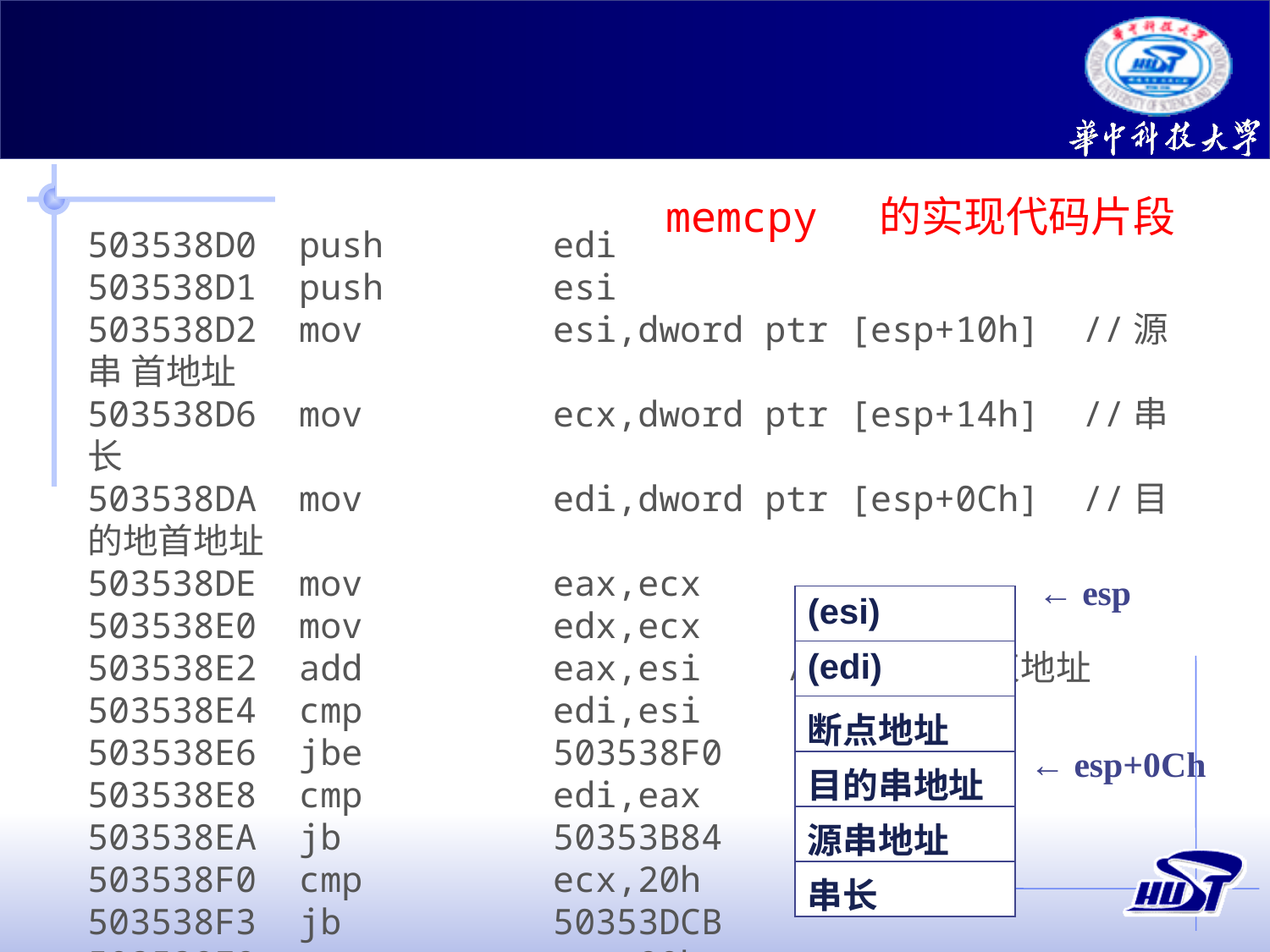

memcpy  的实现代码片段
503538D0  push        edi
503538D1  push        esi
503538D2  mov         esi,dword ptr [esp+10h]  //源串 首地址
503538D6  mov         ecx,dword ptr [esp+14h]  //串长
503538DA  mov         edi,dword ptr [esp+0Ch]  //目的地首地址
503538DE  mov         eax,ecx
503538E0  mov         edx,ecx
503538E2  add         eax,esi    //  源串结束地址
503538E4  cmp         edi,esi
503538E6  jbe         503538F0
503538E8  cmp         edi,eax
503538EA  jb          50353B84
503538F0  cmp         ecx,20h
503538F3  jb          50353DCB
503538F9  cmp         ecx,80h
503538FF  jae         50353914
← esp
| (esi) |
| --- |
| (edi) |
| 断点地址 |
| 目的串地址 |
| 源串地址 |
| 串长 |
← esp+0Ch